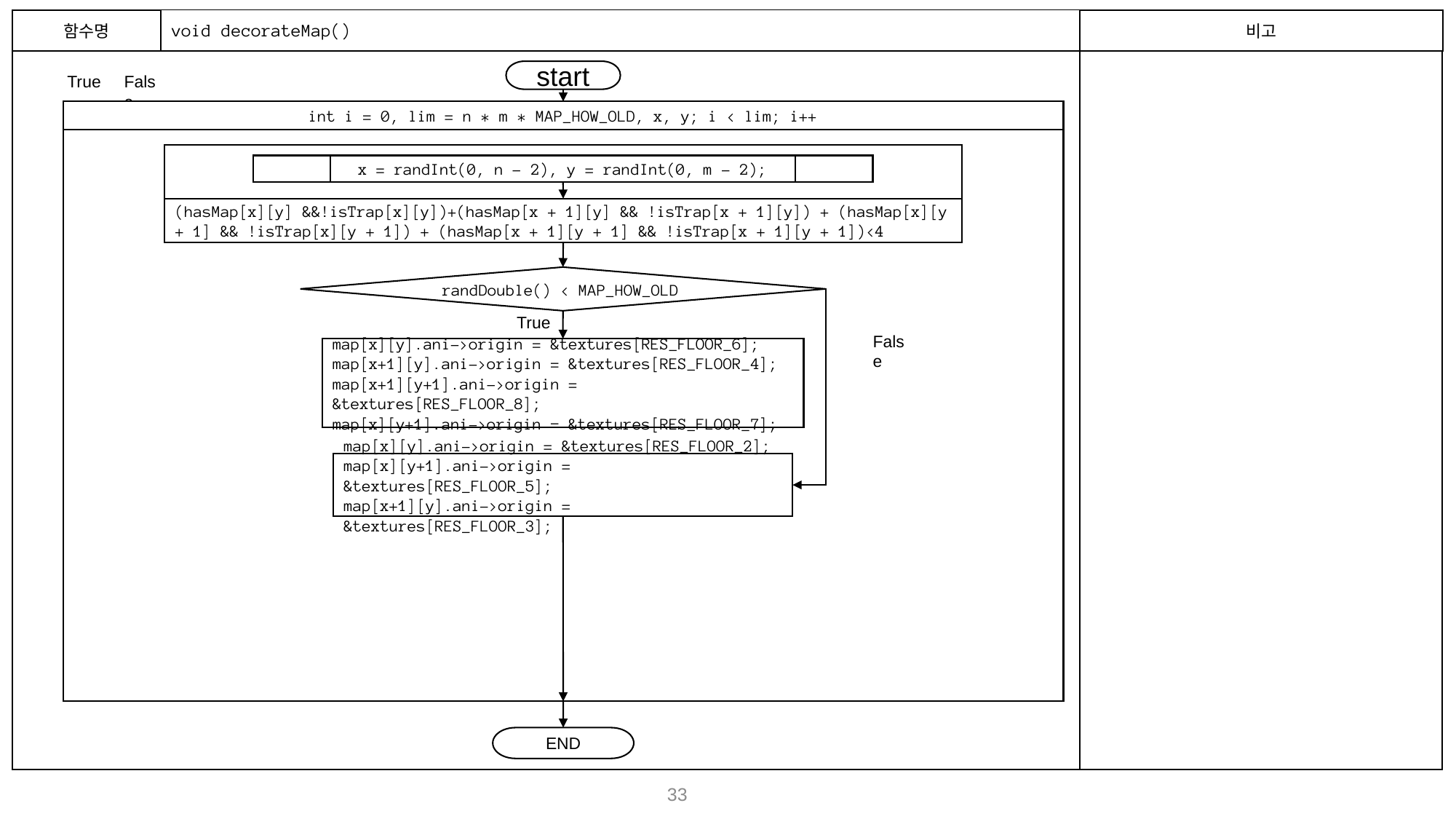

함수명
# void decorateMap()
비고

start
True
False
int i = 0, lim = n * m * MAP_HOW_OLD, x, y; i < lim; i++

x = randInt(0, n - 2), y = randInt(0, m - 2);
(hasMap[x][y] &&!isTrap[x][y])+(hasMap[x + 1][y] && !isTrap[x + 1][y]) + (hasMap[x][y + 1] && !isTrap[x][y + 1]) + (hasMap[x + 1][y + 1] && !isTrap[x + 1][y + 1])<4
randDouble() < MAP_HOW_OLD
True
False
map[x][y].ani->origin = &textures[RES_FLOOR_6];
map[x+1][y].ani->origin = &textures[RES_FLOOR_4];
map[x+1][y+1].ani->origin = &textures[RES_FLOOR_8];
map[x][y+1].ani->origin = &textures[RES_FLOOR_7];
map[x][y].ani->origin = &textures[RES_FLOOR_2];
map[x][y+1].ani->origin = &textures[RES_FLOOR_5];
map[x+1][y].ani->origin = &textures[RES_FLOOR_3];
END
33